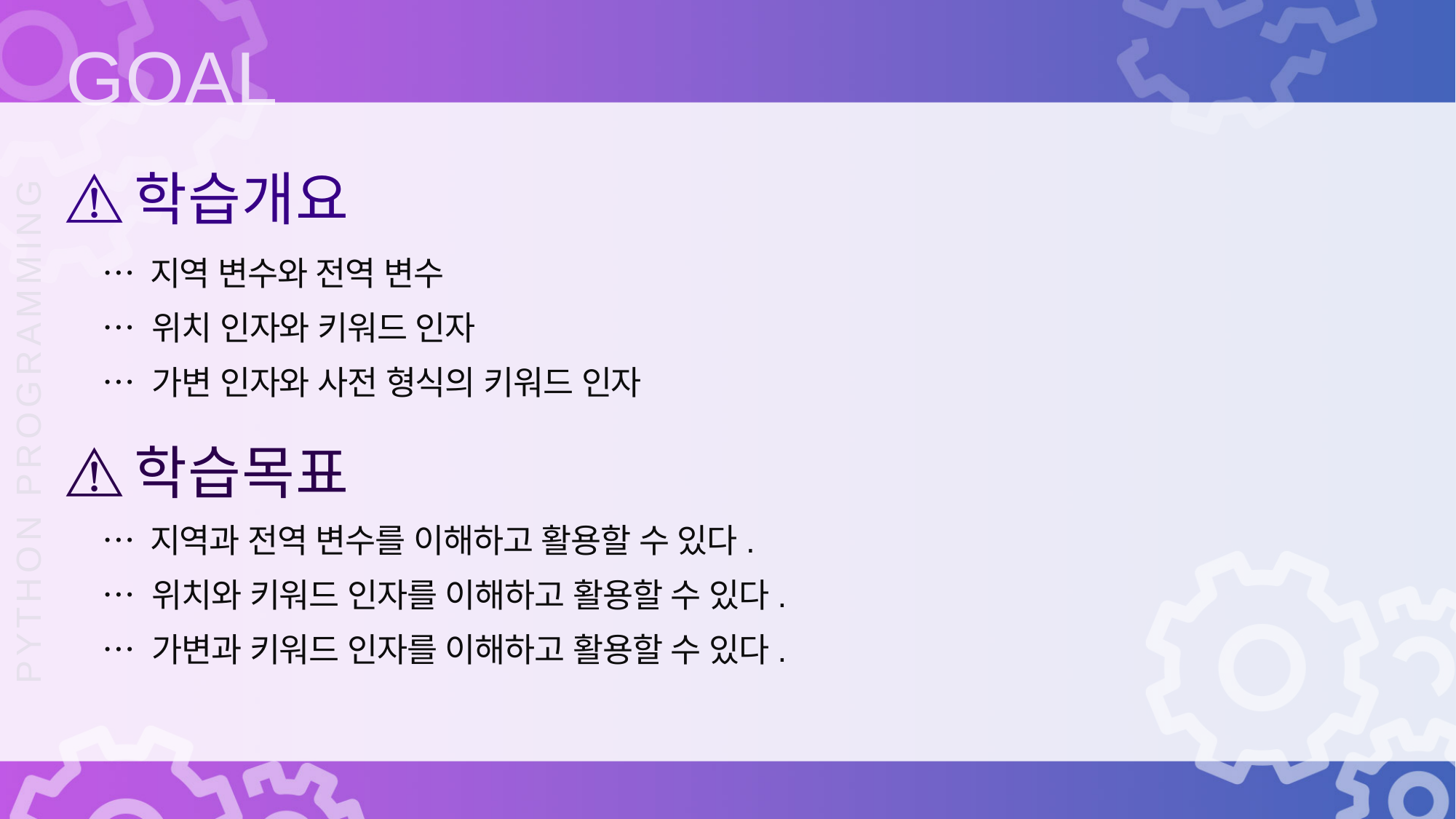

학습개요
… 지역 변수와 전역 변수
… 위치 인자와 키워드 인자
… 가변 인자와 사전 형식의 키워드 인자
학습목표
… 지역과 전역 변수를 이해하고 활용할 수 있다.
… 위치와 키워드 인자를 이해하고 활용할 수 있다.
… 가변과 키워드 인자를 이해하고 활용할 수 있다.